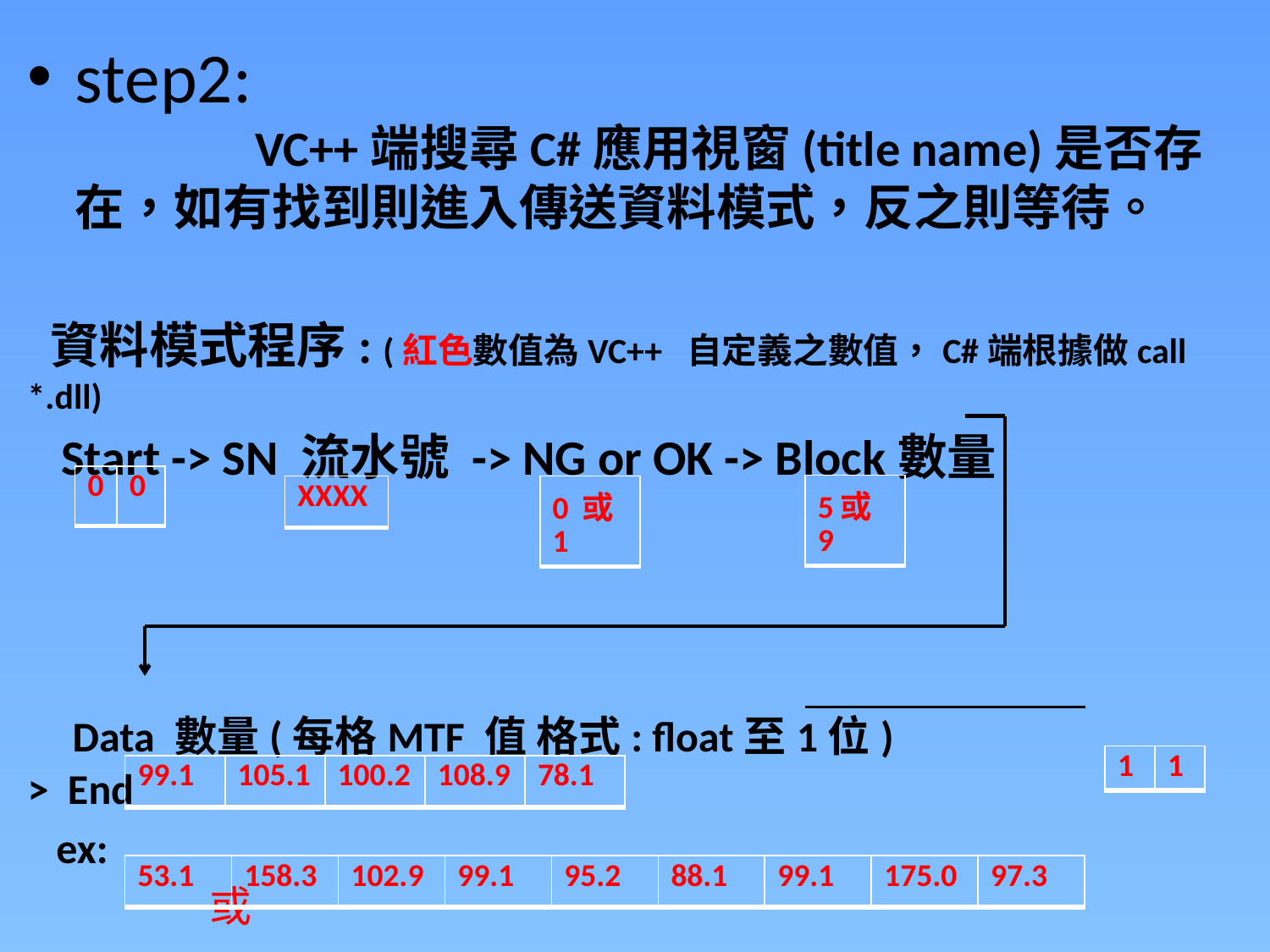

step2:
                VC++端搜尋C#應用視窗(title name)是否存在，如有找到則進入傳送資料模式，反之則等待。

 資料模式程序: (紅色數值為VC++  自定義之數值，C#端根據做call  *.dll)
   Start -> SN 流水號 -> NG or OK -> Block數量

    Data 數量(每格MTF 值 格式: float至1位)                               >  End
   ex:
                  或

| 0 | 0 |
| --- | --- |
| 5或9 |
| --- |
| XXXX |
| --- |
| 0 或1 |
| --- |
| 1 | 1 |
| --- | --- |
| 99.1 | 105.1 | 100.2 | 108.9 | 78.1 |
| --- | --- | --- | --- | --- |
| 53.1 | 158.3 | 102.9 | 99.1 | 95.2 | 88.1 | 99.1 | 175.0 | 97.3 |
| --- | --- | --- | --- | --- | --- | --- | --- | --- |